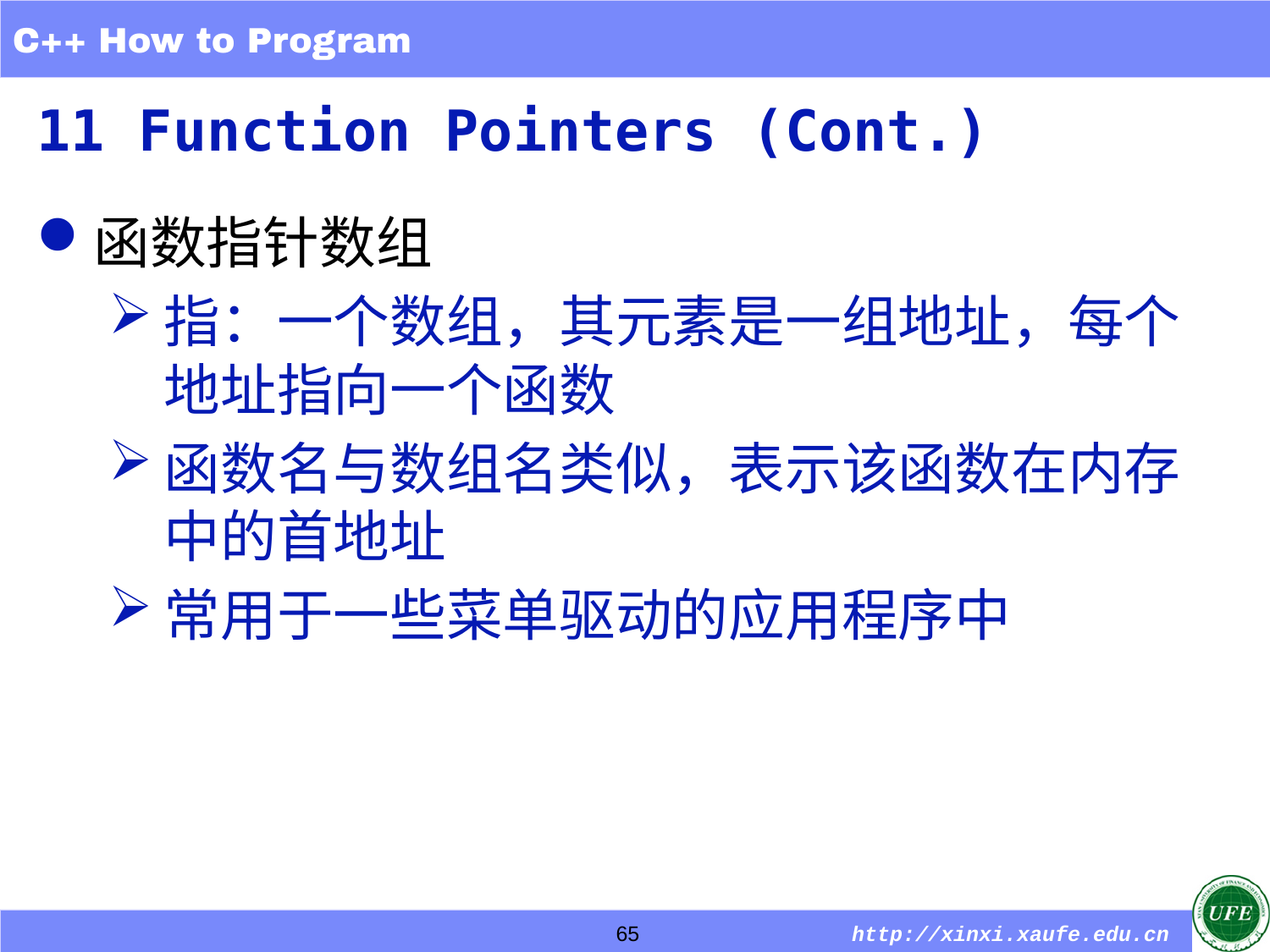

# 11 Function Pointers (Cont.)
函数指针数组
指：一个数组，其元素是一组地址，每个地址指向一个函数
函数名与数组名类似，表示该函数在内存中的首地址
常用于一些菜单驱动的应用程序中
65